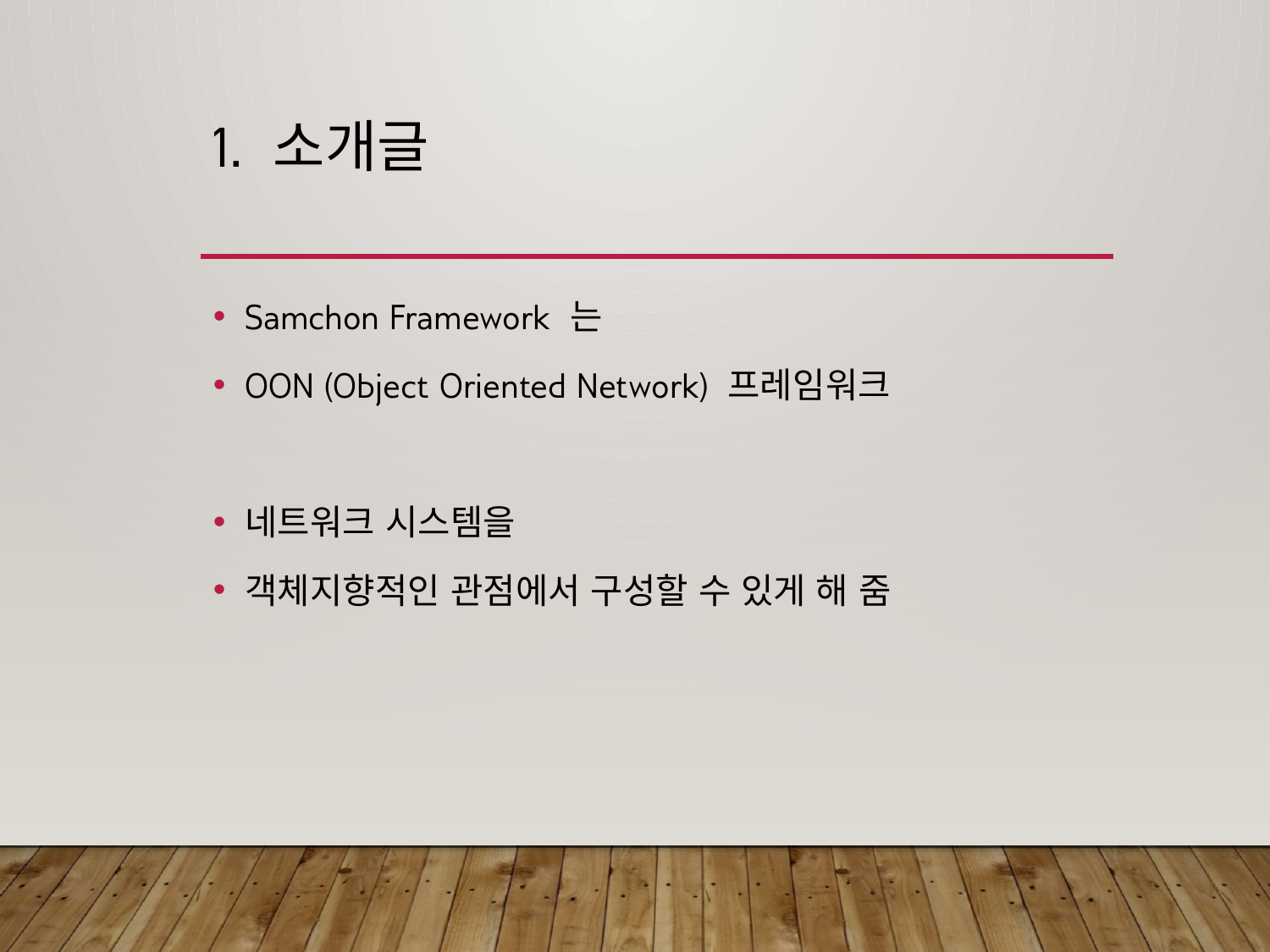

# 1. 소개글
Samchon Framework 는
OON (Object Oriented Network) 프레임워크

네트워크 시스템을
객체지향적인 관점에서 구성할 수 있게 해 줌